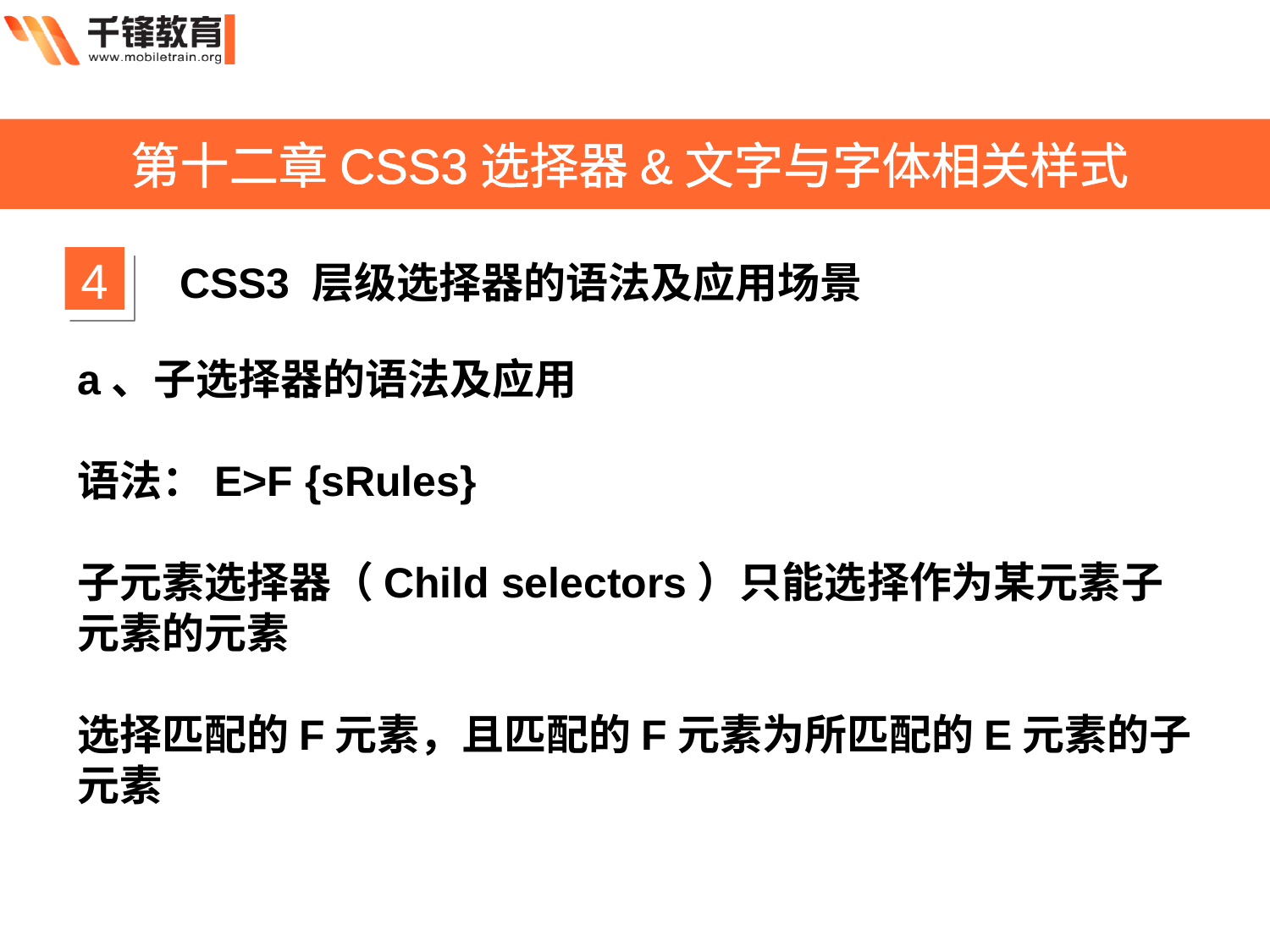

第十二章CSS3选择器&文字与字体相关样式
4

CSS3 层级选择器的语法及应用场景

a、子选择器的语法及应用

语法：E>F {sRules}

子元素选择器（Child selectors）只能选择作为某元素子元素的元素

选择匹配的F元素，且匹配的F元素为所匹配的E元素的子元素